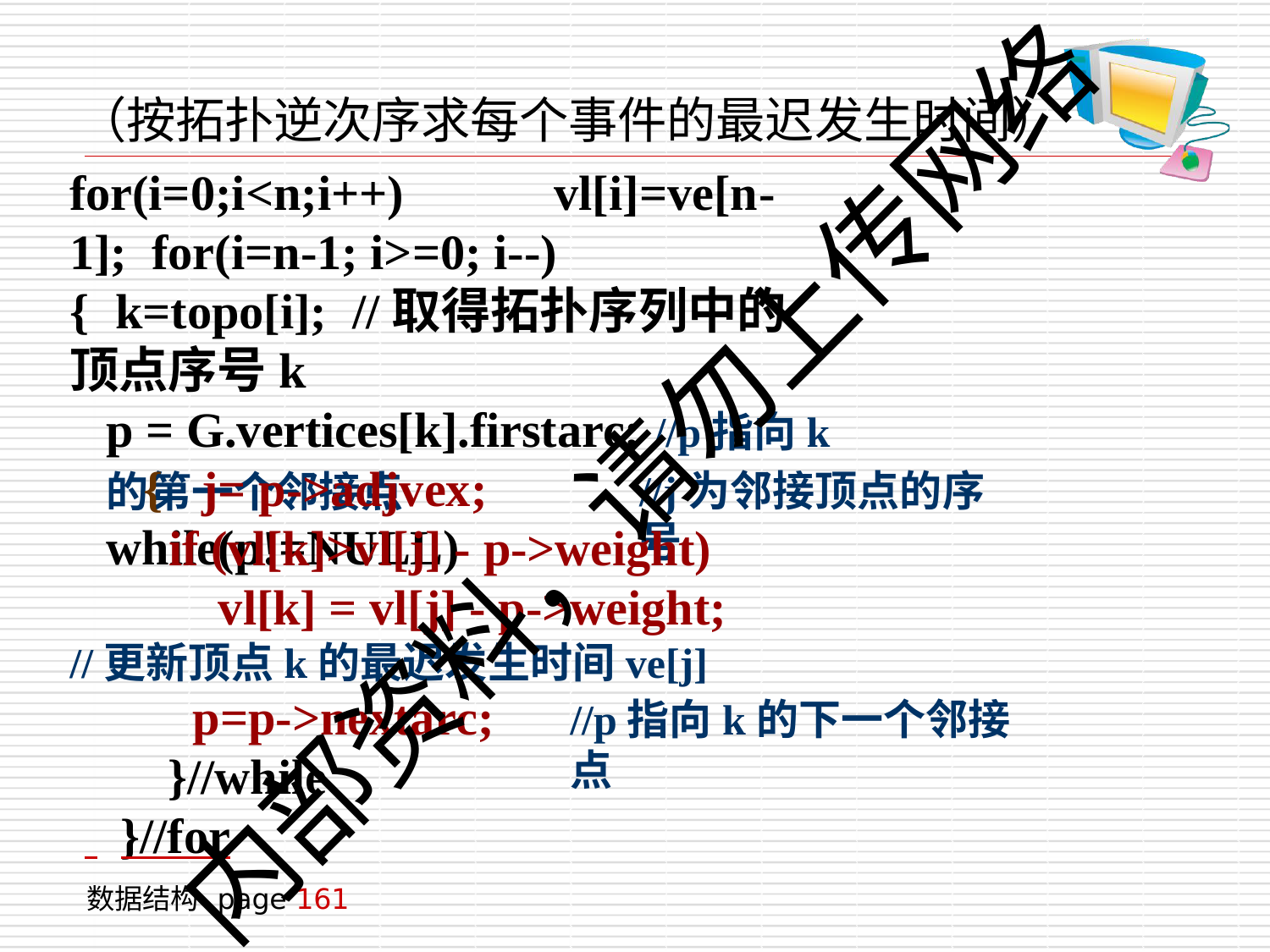

# （按拓扑逆次序求每个事件的最迟发生时间）

for(i=0;i<n;i++)	vl[i]=ve[n-1];  for(i=n-1; i>=0; i--)
{	k=topo[i];	//取得拓扑序列中的顶点序号k
p = G.vertices[k].firstarc; //p指向k的第一个邻接点
while(p!=NULL)
内部资料，请勿上传网络
{	j= p->adjvex;
//j为邻接顶点的序号
if (vl[k]>vl[j] - p->weight)
vl[k] = vl[j] - p->weight;
//更新顶点k的最迟发生时间ve[j]
p=p->nextarc;
}//while
 	}//for
//p指向k的下一个邻接点
数据结构 page 161